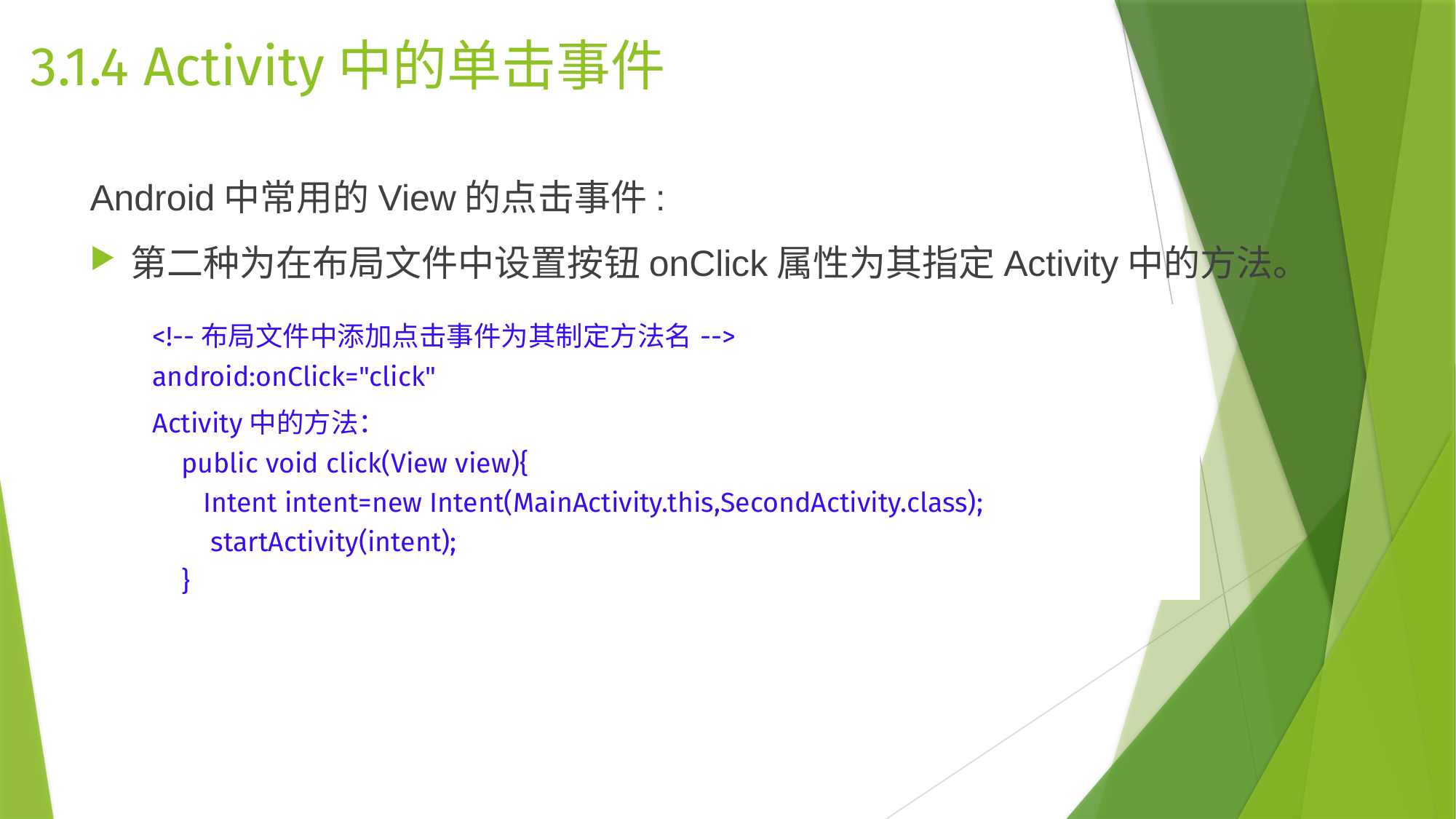

3.1.4 Activity中的单击事件
Android中常用的View的点击事件:
第二种为在布局文件中设置按钮onClick属性为其指定Activity中的方法。
| <!--布局文件中添加点击事件为其制定方法名--> android:onClick="click" Activity中的方法： public void click(View view){ Intent intent=new Intent(MainActivity.this,SecondActivity.class); startActivity(intent); } |
| --- |